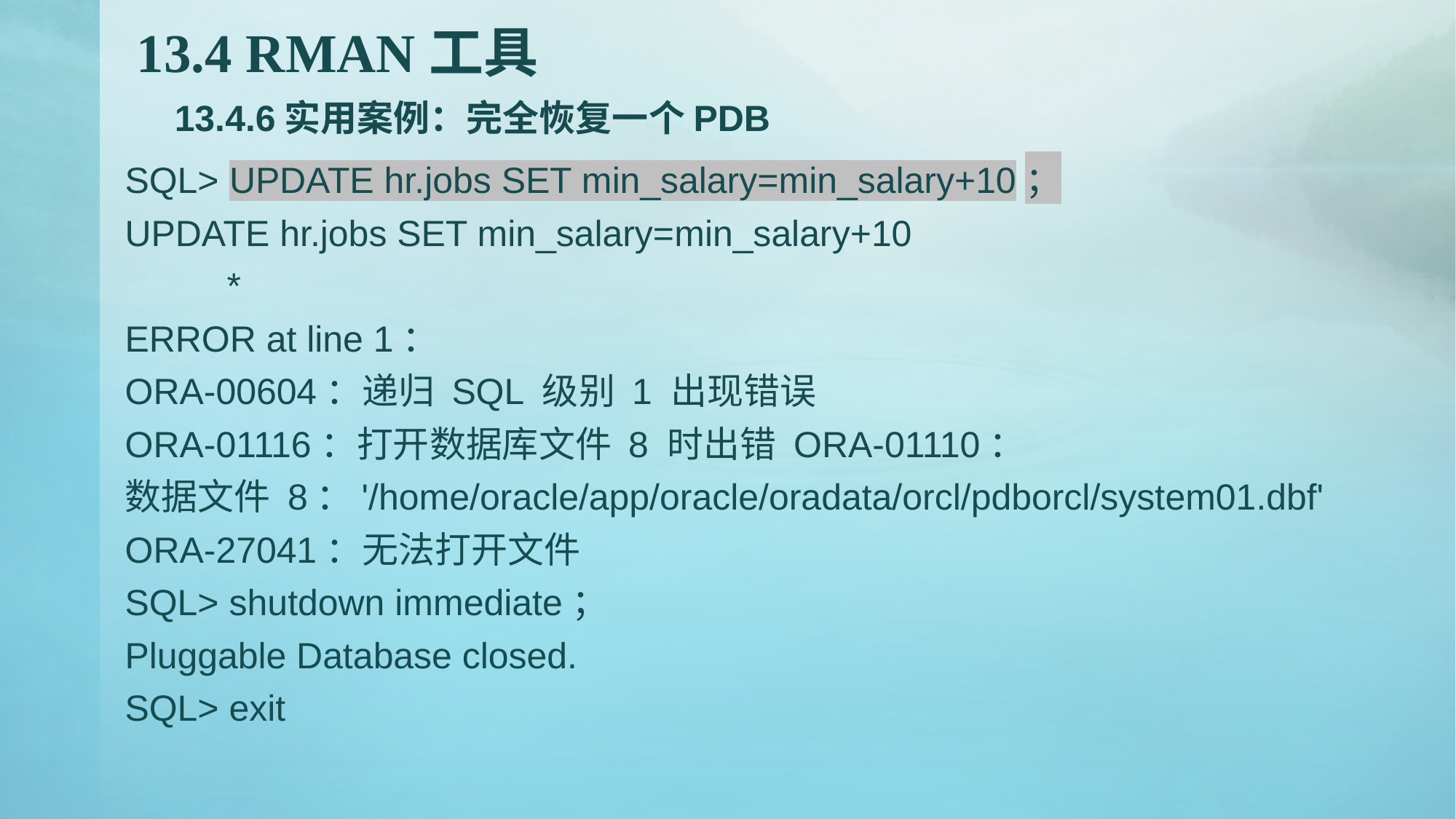

# 13.4 RMAN工具 13.4.6实用案例：完全恢复一个PDB
SQL> UPDATE hr.jobs SET min_salary=min_salary+10；
UPDATE hr.jobs SET min_salary=min_salary+10
          *
ERROR at line 1：
ORA-00604：递归 SQL 级别 1 出现错误
ORA-01116：打开数据库文件 8 时出错 ORA-01110：
数据文件 8：'/home/oracle/app/oracle/oradata/orcl/pdborcl/system01.dbf'
ORA-27041：无法打开文件
SQL> shutdown immediate；
Pluggable Database closed.
SQL> exit